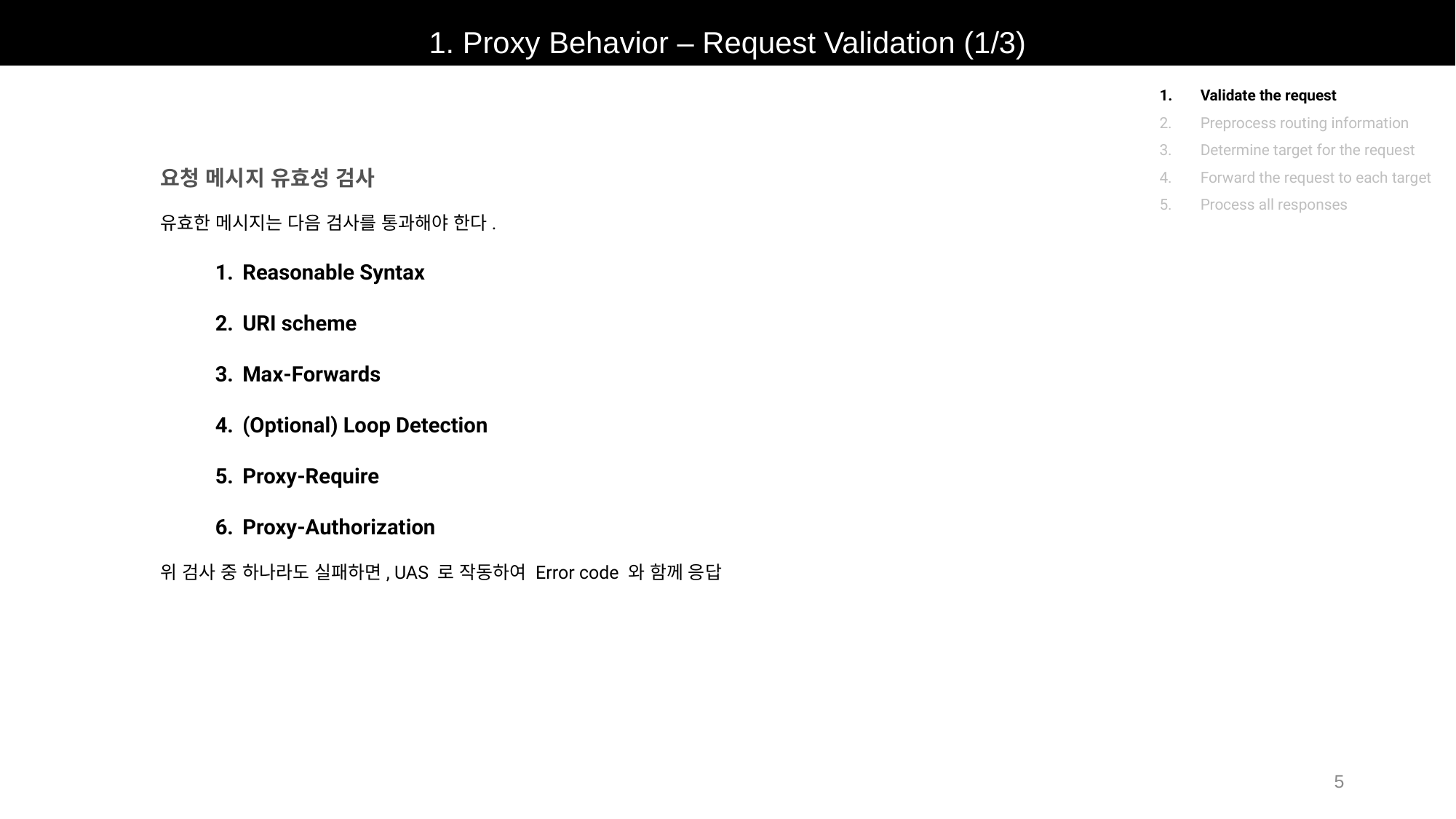

# 1. Proxy Behavior – Request Validation (1/3)
Validate the request
Preprocess routing information
Determine target for the request
Forward the request to each target
Process all responses
요청 메시지 유효성 검사
유효한 메시지는 다음 검사를 통과해야 한다.
Reasonable Syntax
URI scheme
Max-Forwards
(Optional) Loop Detection
Proxy-Require
Proxy-Authorization
위 검사 중 하나라도 실패하면, UAS 로 작동하여 Error code 와 함께 응답
5